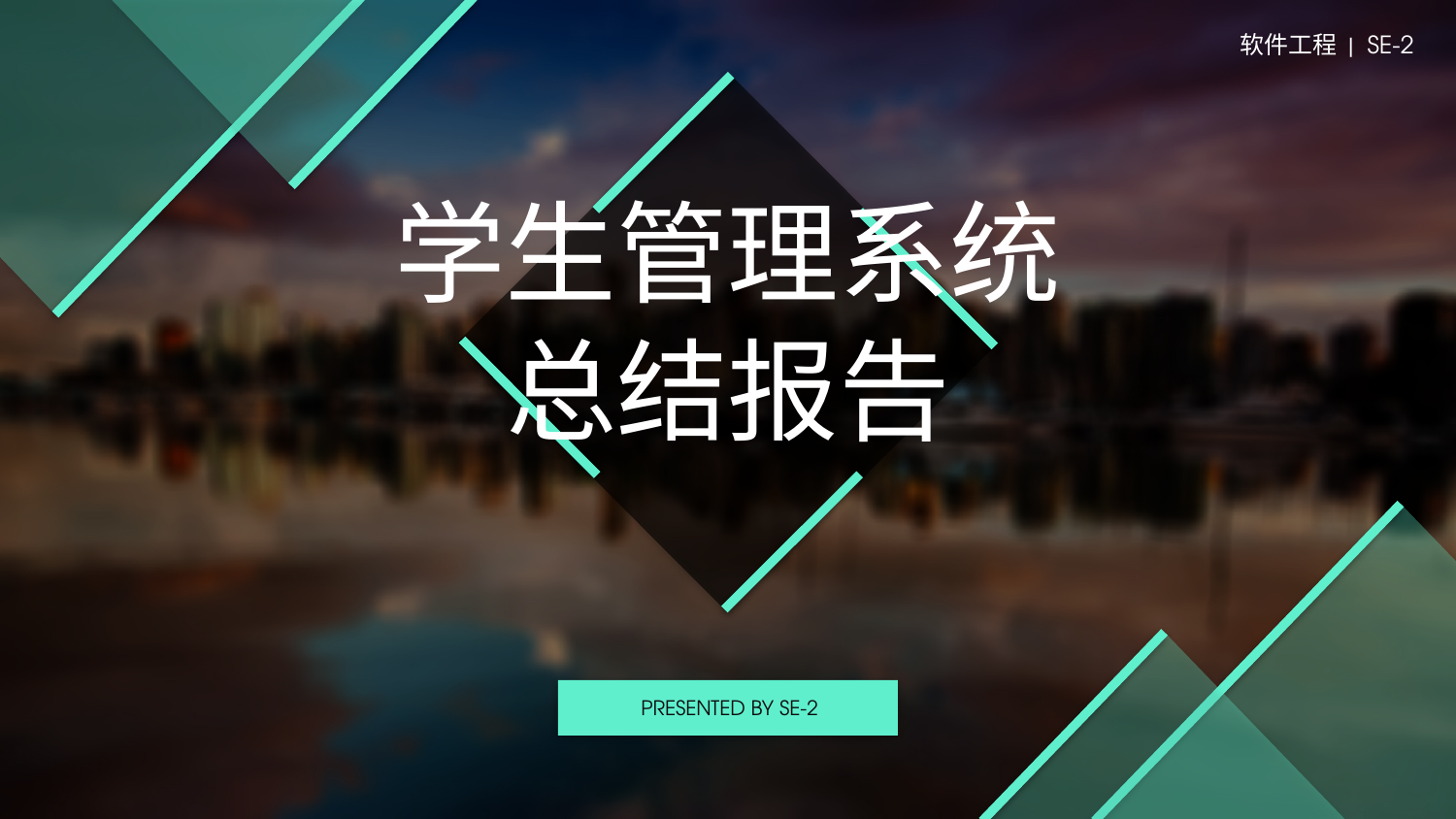

软件工程 |  SE-2

学生管理系统
总结报告

PRESENTED BY SE-2